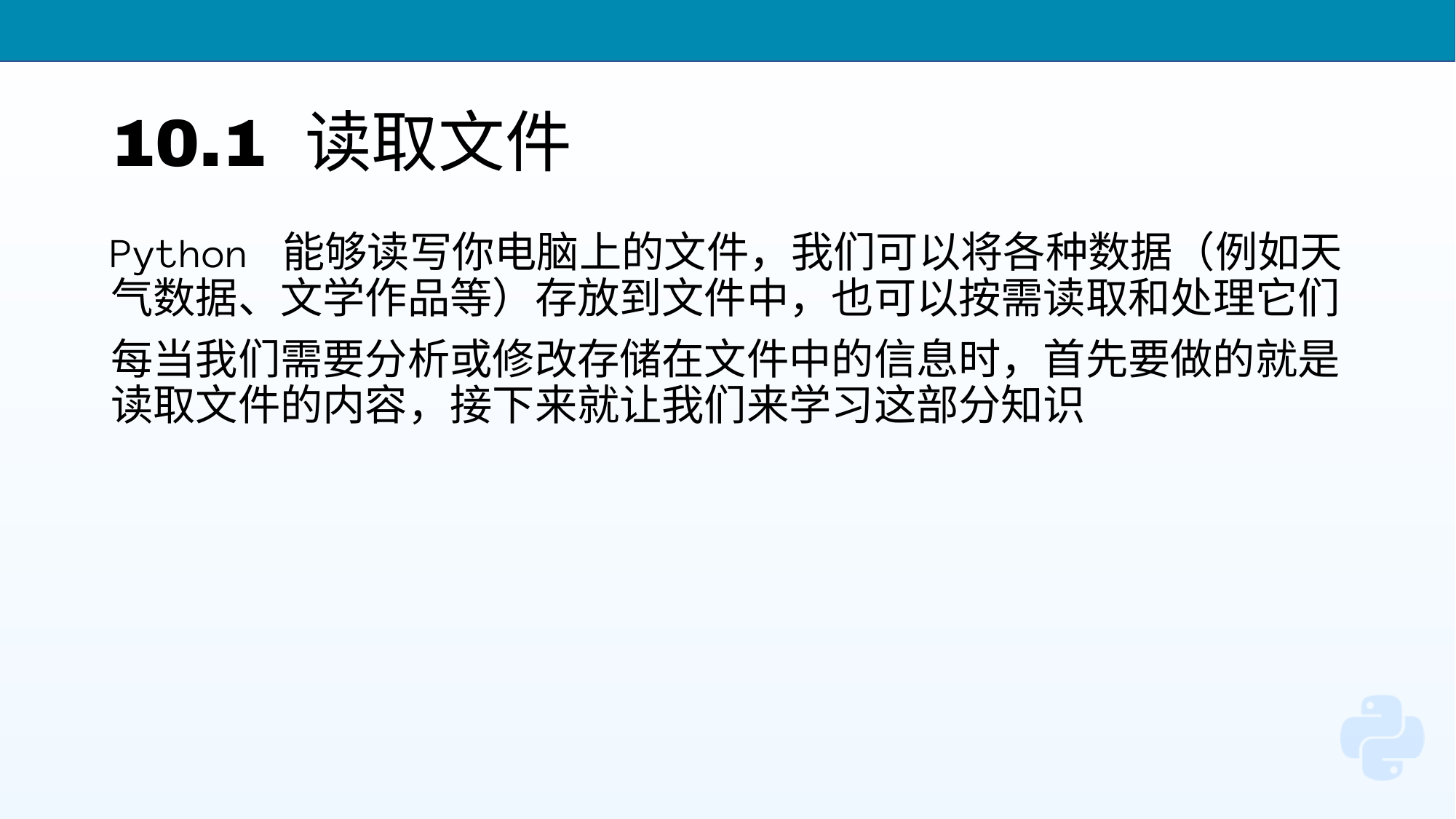

# 10.1 读取文件
Python 能够读写你电脑上的文件，我们可以将各种数据（例如天气数据、文学作品等）存放到文件中，也可以按需读取和处理它们
每当我们需要分析或修改存储在文件中的信息时，首先要做的就是读取文件的内容，接下来就让我们来学习这部分知识